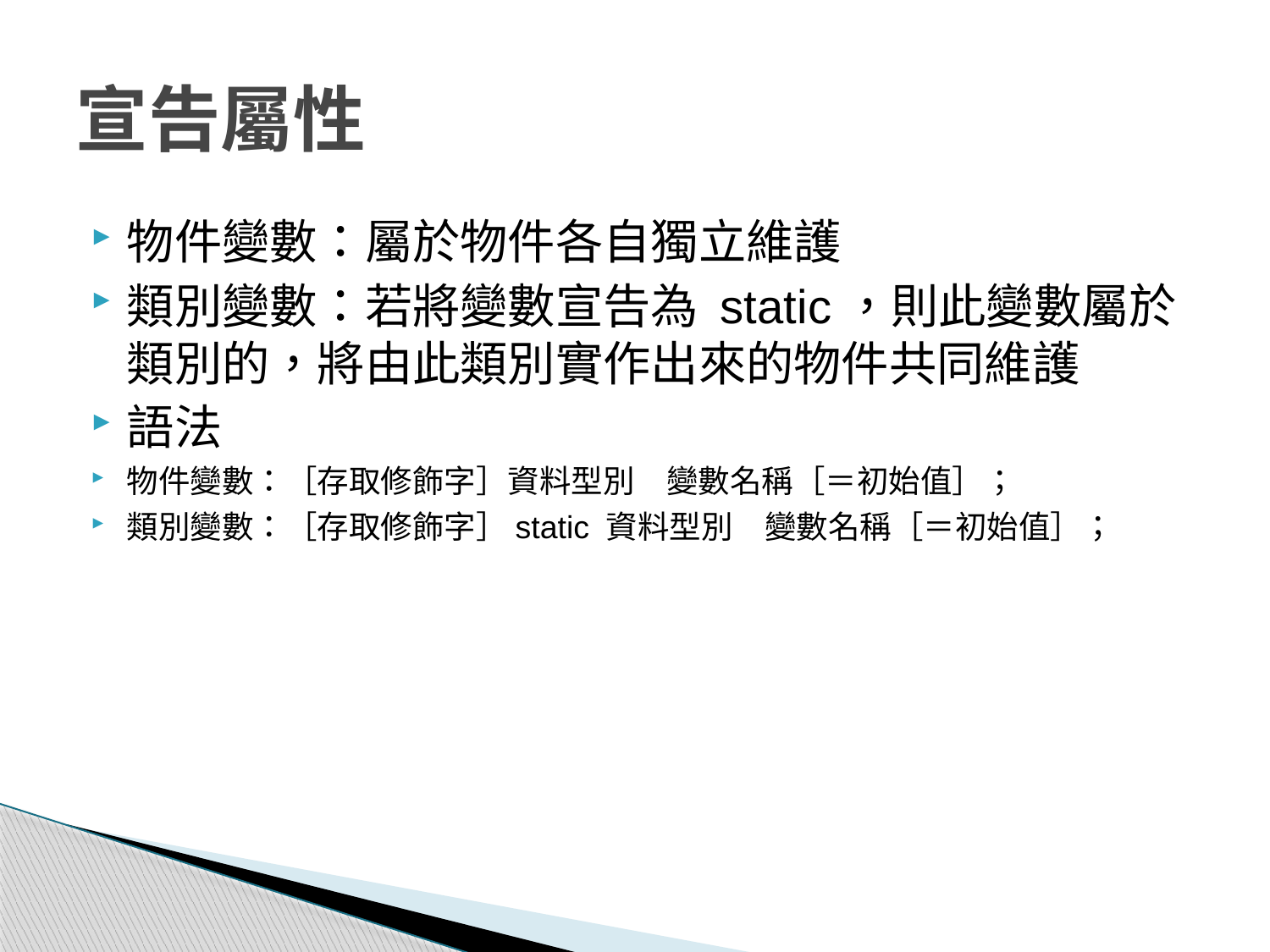

# 宣告屬性
物件變數：屬於物件各自獨立維護
類別變數：若將變數宣告為 static，則此變數屬於類別的，將由此類別實作出來的物件共同維護
語法
物件變數：［存取修飾字］資料型別　變數名稱［＝初始值］；
類別變數：［存取修飾字］static 資料型別　變數名稱［＝初始值］；